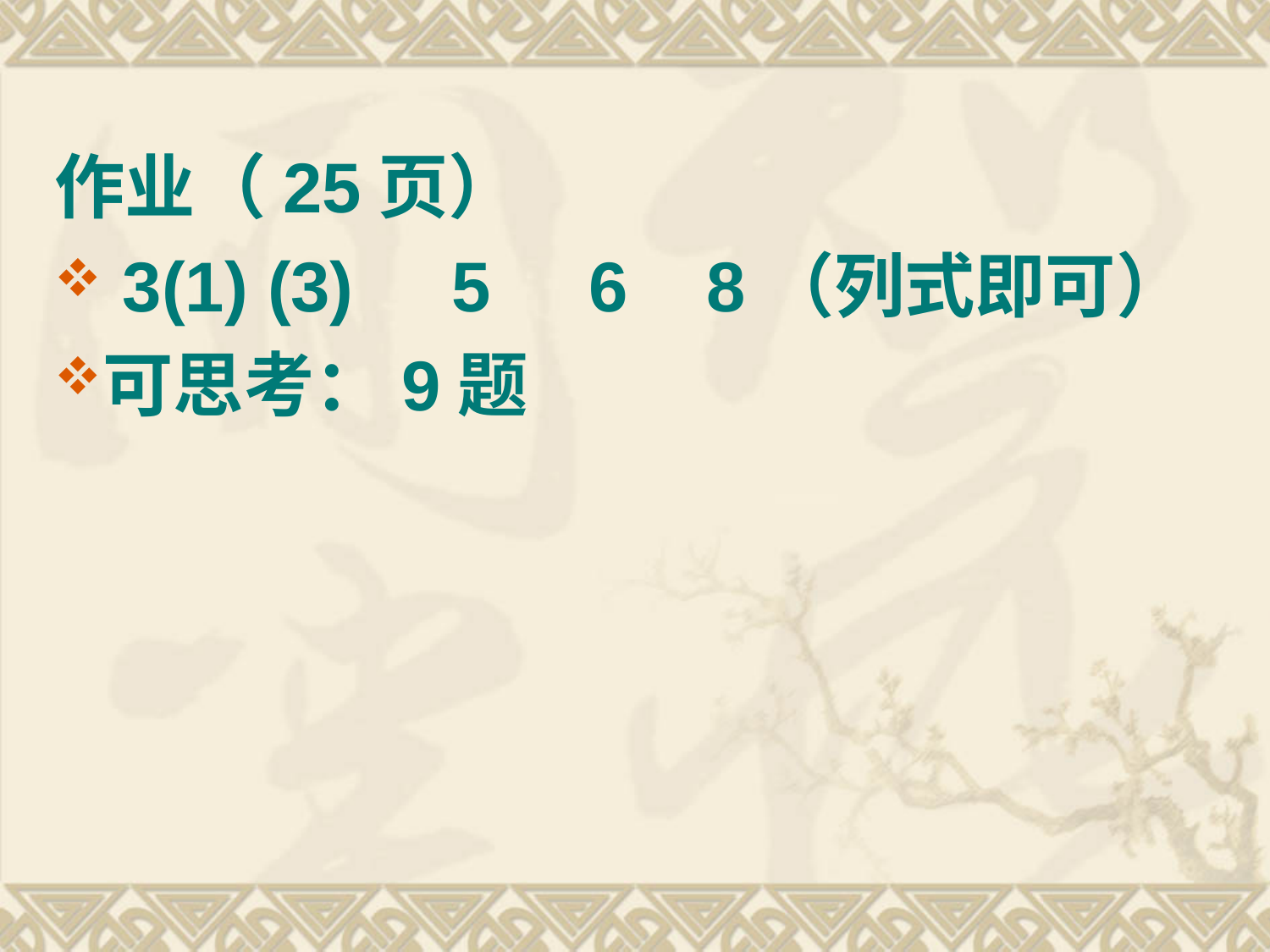

作业（25页）
 3(1) (3)     5     6    8（列式即可）
可思考：9题